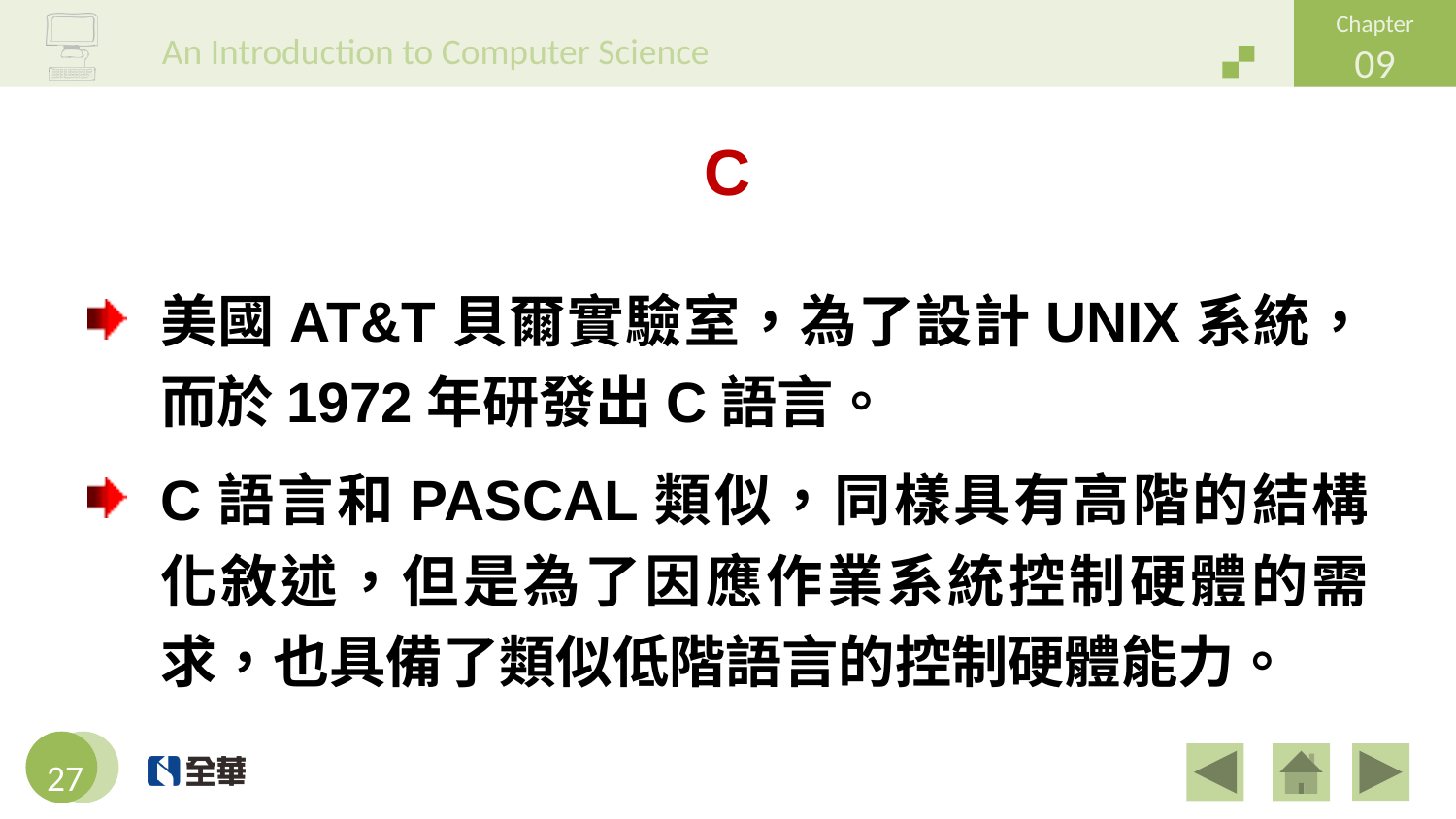

# C
美國AT&T貝爾實驗室，為了設計UNIX系統，而於1972年研發出C語言。
C語言和PASCAL類似，同樣具有高階的結構化敘述，但是為了因應作業系統控制硬體的需求，也具備了類似低階語言的控制硬體能力。